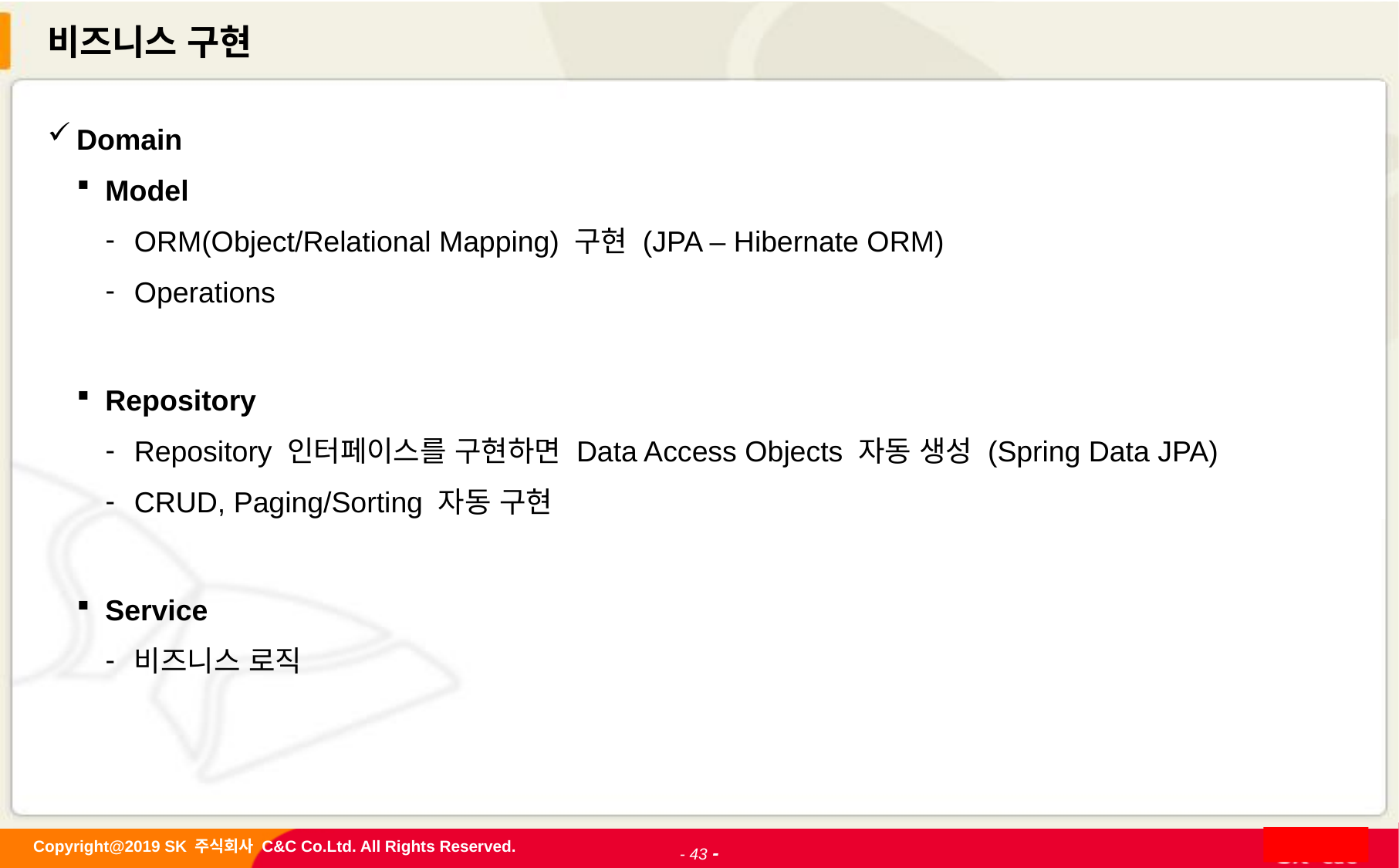

# 비즈니스 구현
Domain
Model
ORM(Object/Relational Mapping) 구현 (JPA – Hibernate ORM)
Operations

Repository
Repository 인터페이스를 구현하면 Data Access Objects 자동 생성 (Spring Data JPA)
CRUD, Paging/Sorting 자동 구현

Service
비즈니스 로직